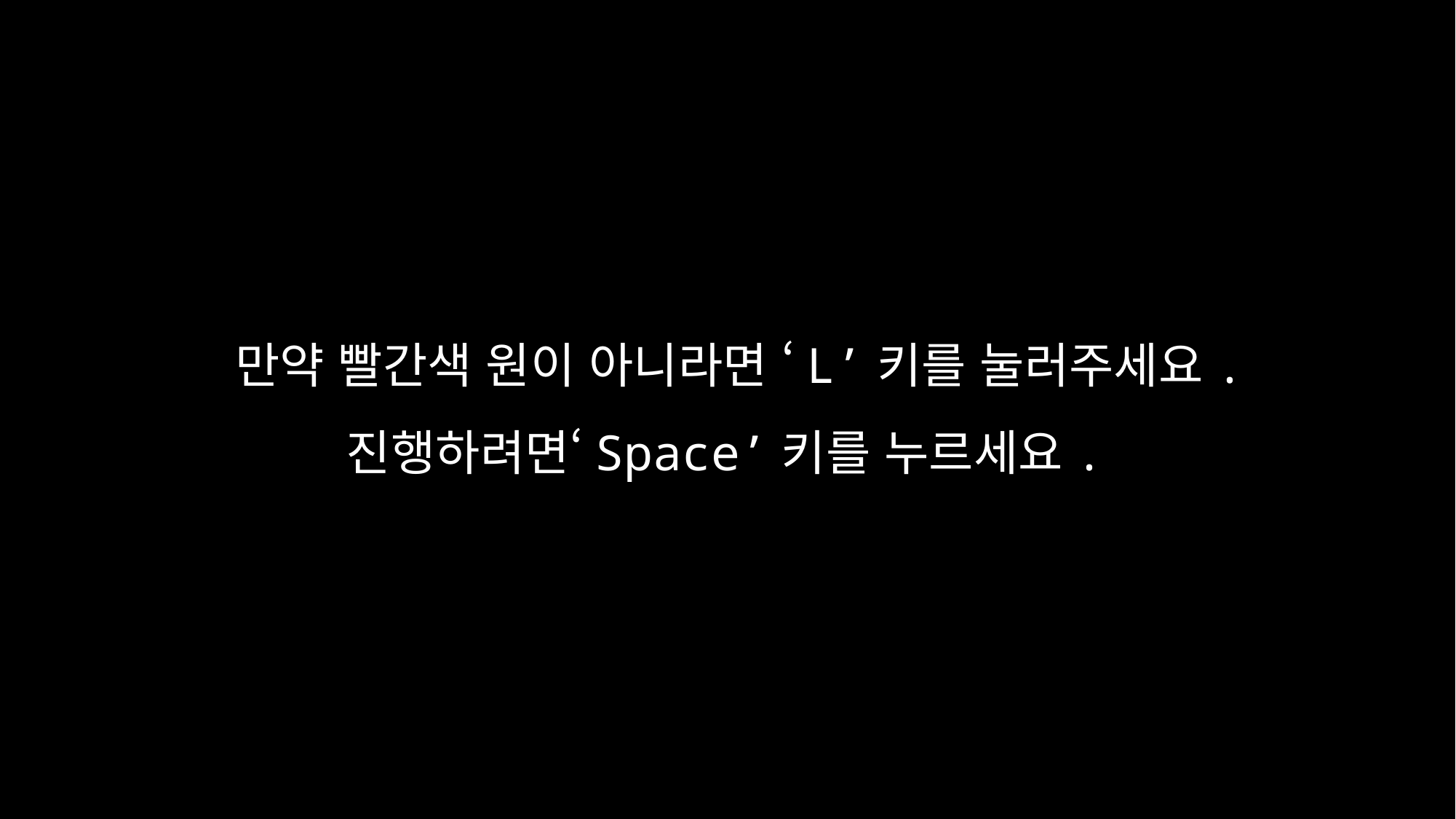

만약 빨간색 원이 아니라면 ‘L’키를 눌러주세요.
진행하려면‘Space’키를 누르세요.